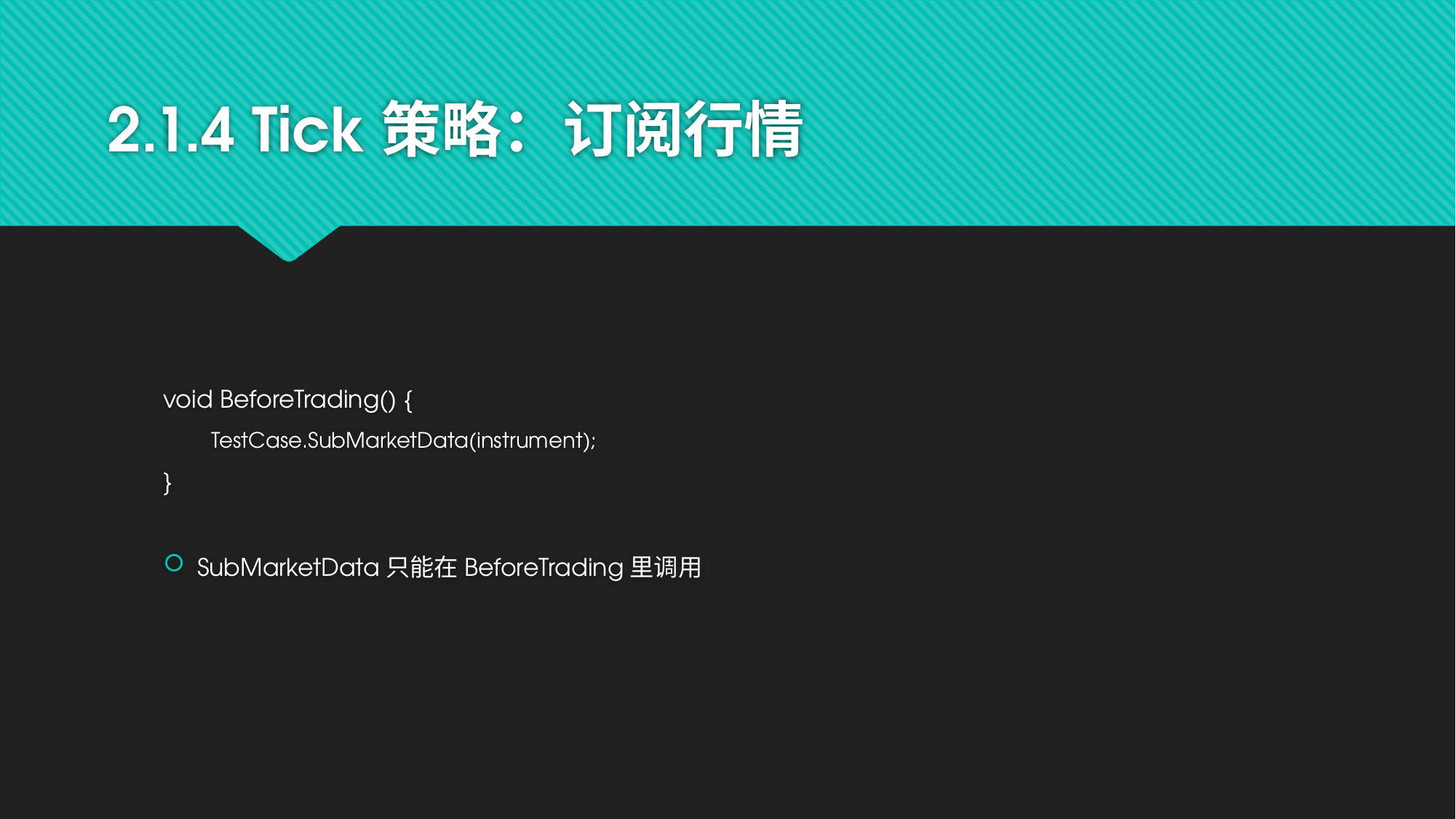

# 2.1.4 Tick策略：订阅行情
void BeforeTrading() {
TestCase.SubMarketData(instrument);
}

SubMarketData只能在BeforeTrading里调用